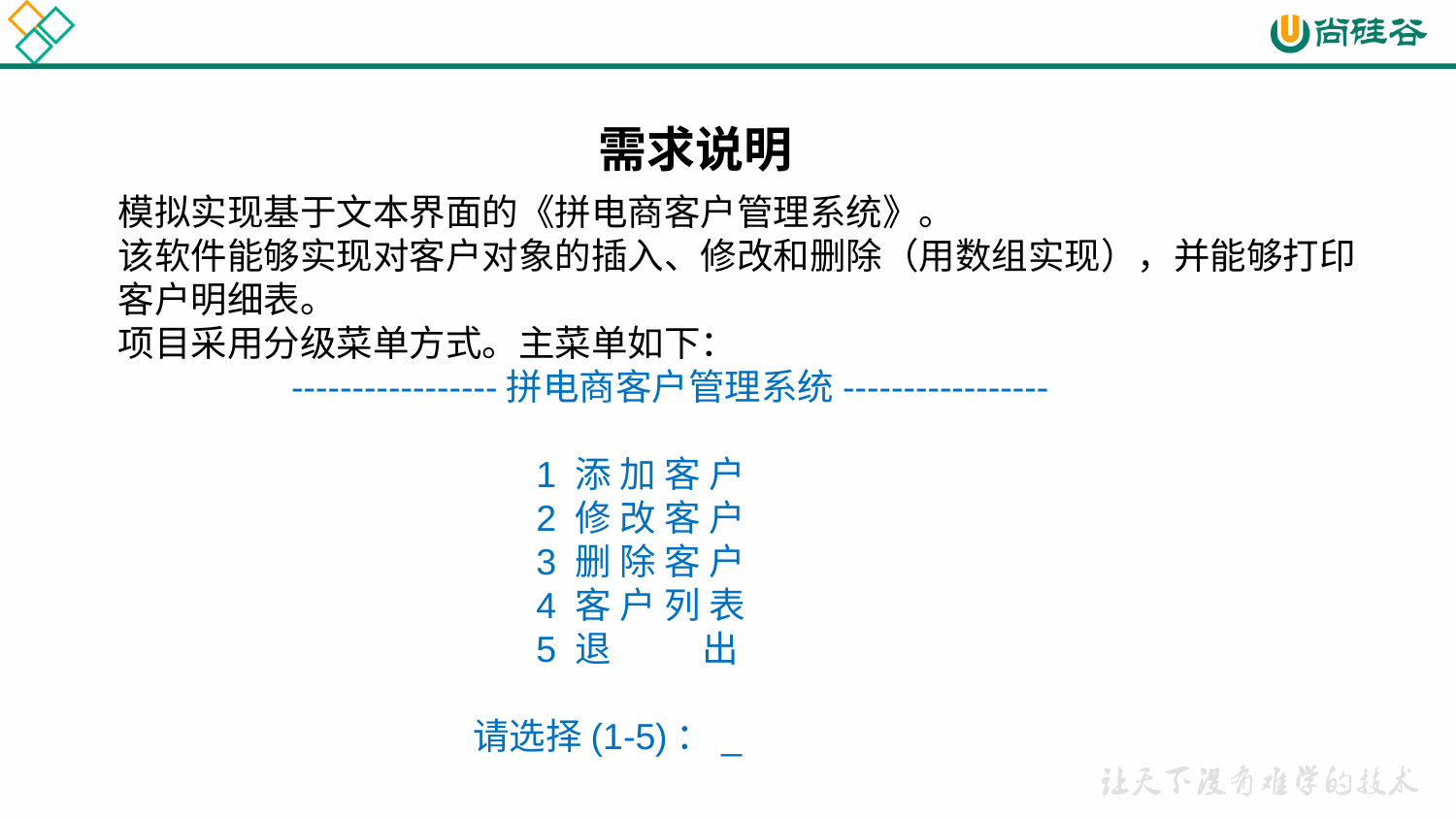

需求说明
模拟实现基于文本界面的《拼电商客户管理系统》。
该软件能够实现对客户对象的插入、修改和删除（用数组实现），并能够打印客户明细表。
项目采用分级菜单方式。主菜单如下：
             -----------------拼电商客户管理系统-----------------

                                     1 添 加 客 户
                                     2 修 改 客 户
                                     3 删 除 客 户
                                     4 客 户 列 表
                                     5 退           出

                                     请选择(1-5)：_